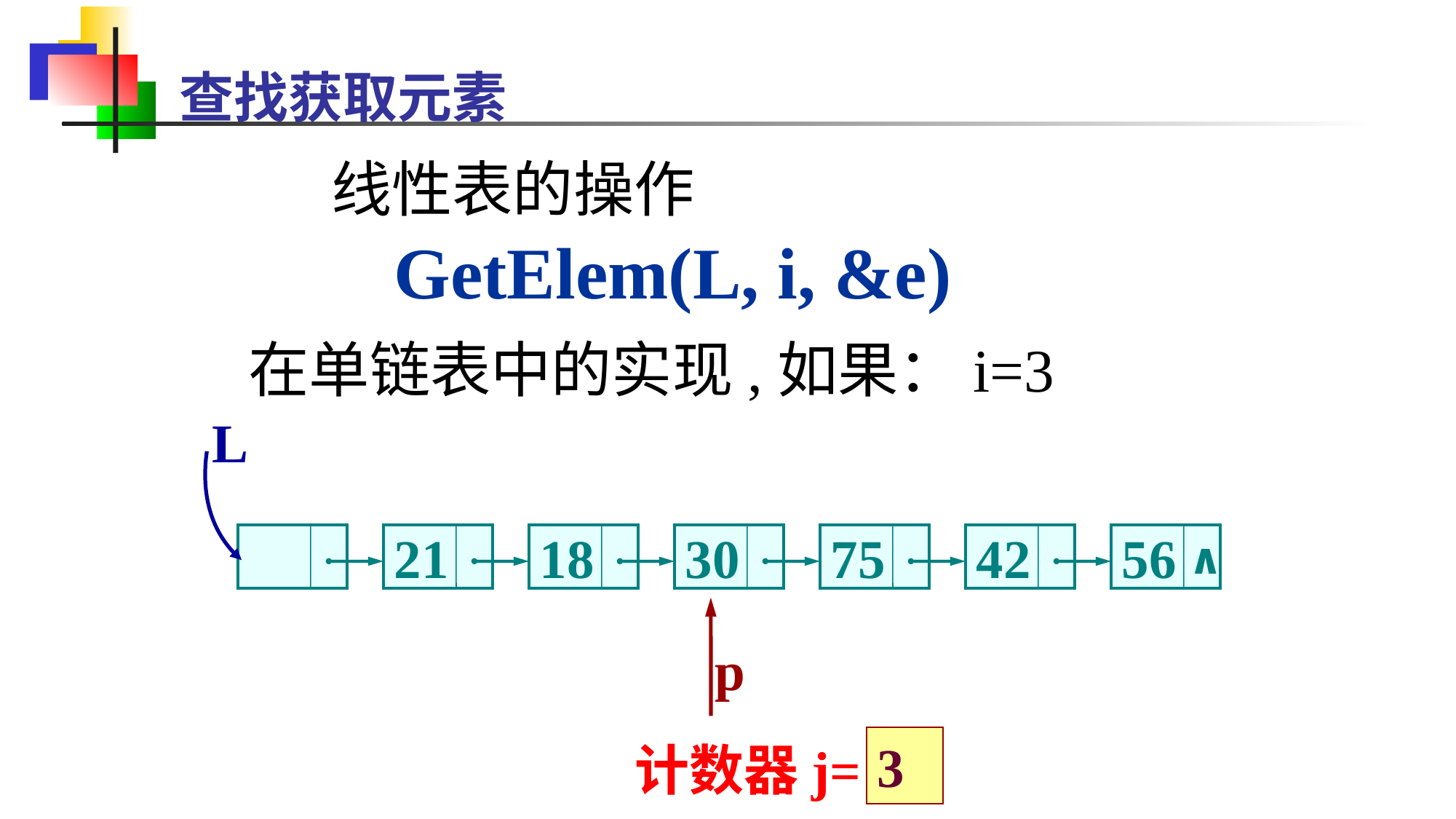

查找获取元素
     线性表的操作
        GetElem(L, i, &e)
在单链表中的实现,如果：i=3

L

21

18

30

75

42

56

∧

p

p

p
1
2
3
计数器j=